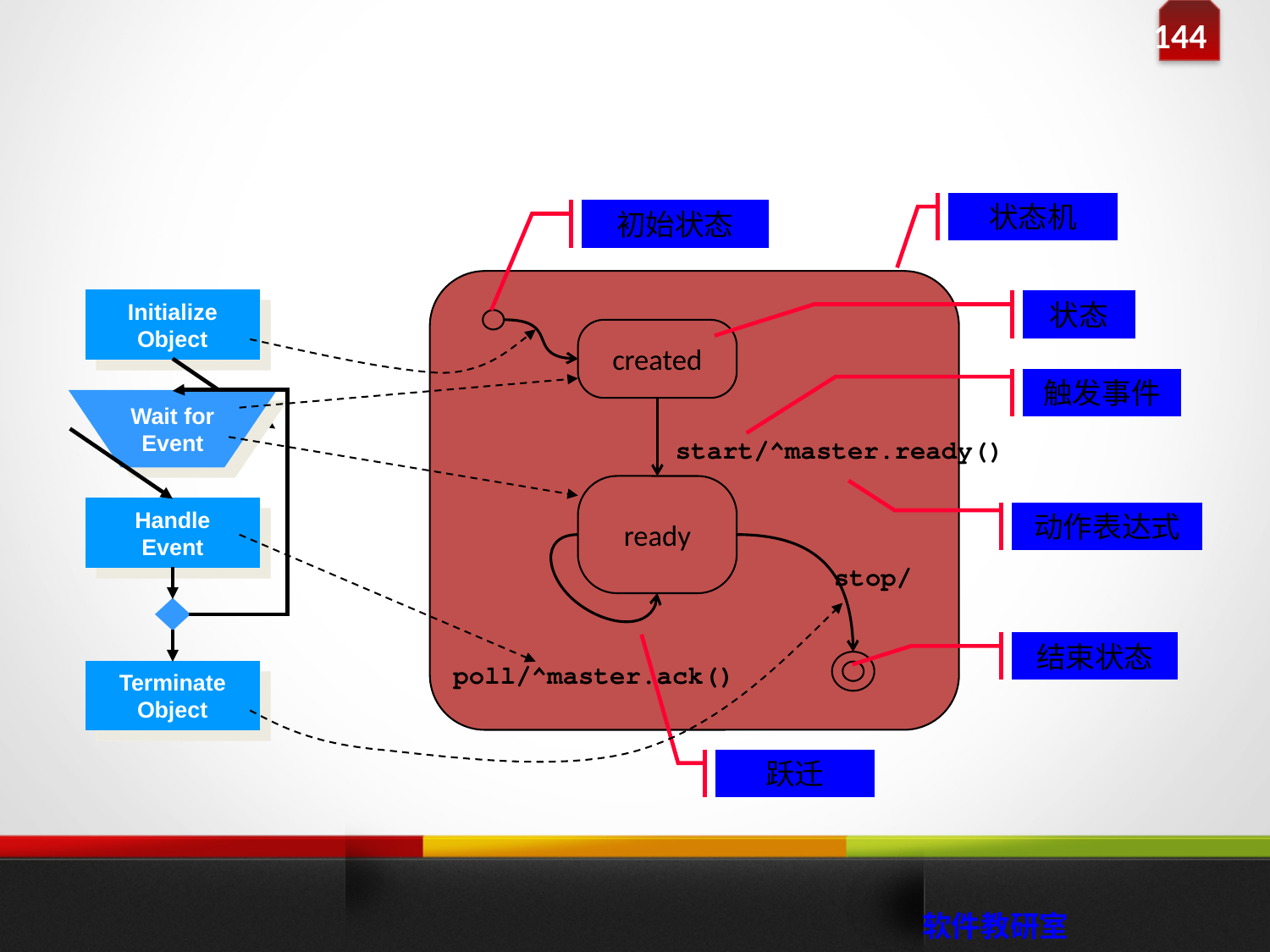

状态机
初始状态

created
ready

Initialize
Object
Wait for
Event
Handle
Event

Terminate
Object
状态

触发事件

start/^master.ready()
stop/
poll/^master.ack()
动作表达式

结束状态
跃迁
                                     软件教研室